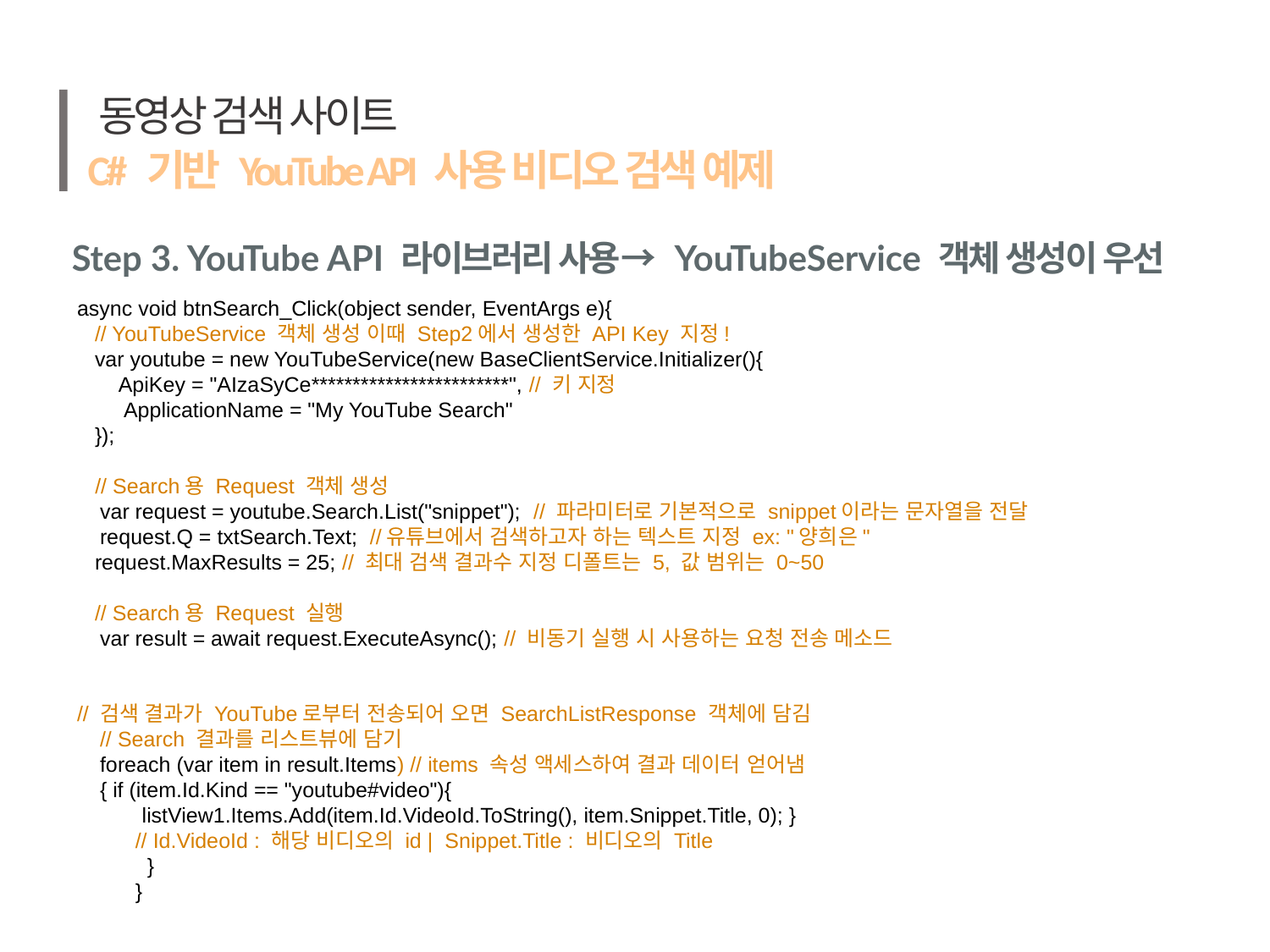

동영상 검색 사이트

C# 기반 YouTube API 사용 비디오 검색 예제
Step 3. YouTube API 라이브러리 사용→ YouTubeService 객체 생성이 우선

async void btnSearch_Click(object sender, EventArgs e){
   // YouTubeService 객체 생성 이때 Step2에서 생성한 API Key 지정!
   var youtube = new YouTubeService(new BaseClientService.Initializer(){
       ApiKey = "AIzaSyCe************************", // 키 지정
       ApplicationName = "My YouTube Search"
   });
   // Search용 Request 객체 생성
   var request = youtube.Search.List("snippet");  // 파라미터로 기본적으로 snippet이라는 문자열을 전달
   request.Q = txtSearch.Text;  //유튜브에서 검색하고자 하는 텍스트 지정 ex: "양희은"
   request.MaxResults = 25; // 최대 검색 결과수 지정 디폴트는 5, 값 범위는 0~50
   // Search용 Request 실행
   var result = await request.ExecuteAsync(); // 비동기 실행 시 사용하는 요청 전송 메소드
// 검색 결과가 YouTube로부터 전송되어 오면 SearchListResponse 객체에 담김
   // Search 결과를 리스트뷰에 담기
   foreach (var item in result.Items) // items 속성 액세스하여 결과 데이터 얻어냄
   { if (item.Id.Kind == "youtube#video"){
           listView1.Items.Add(item.Id.VideoId.ToString(), item.Snippet.Title, 0); }
// Id.VideoId : 해당 비디오의 id |  Snippet.Title : 비디오의 Title
  }
}